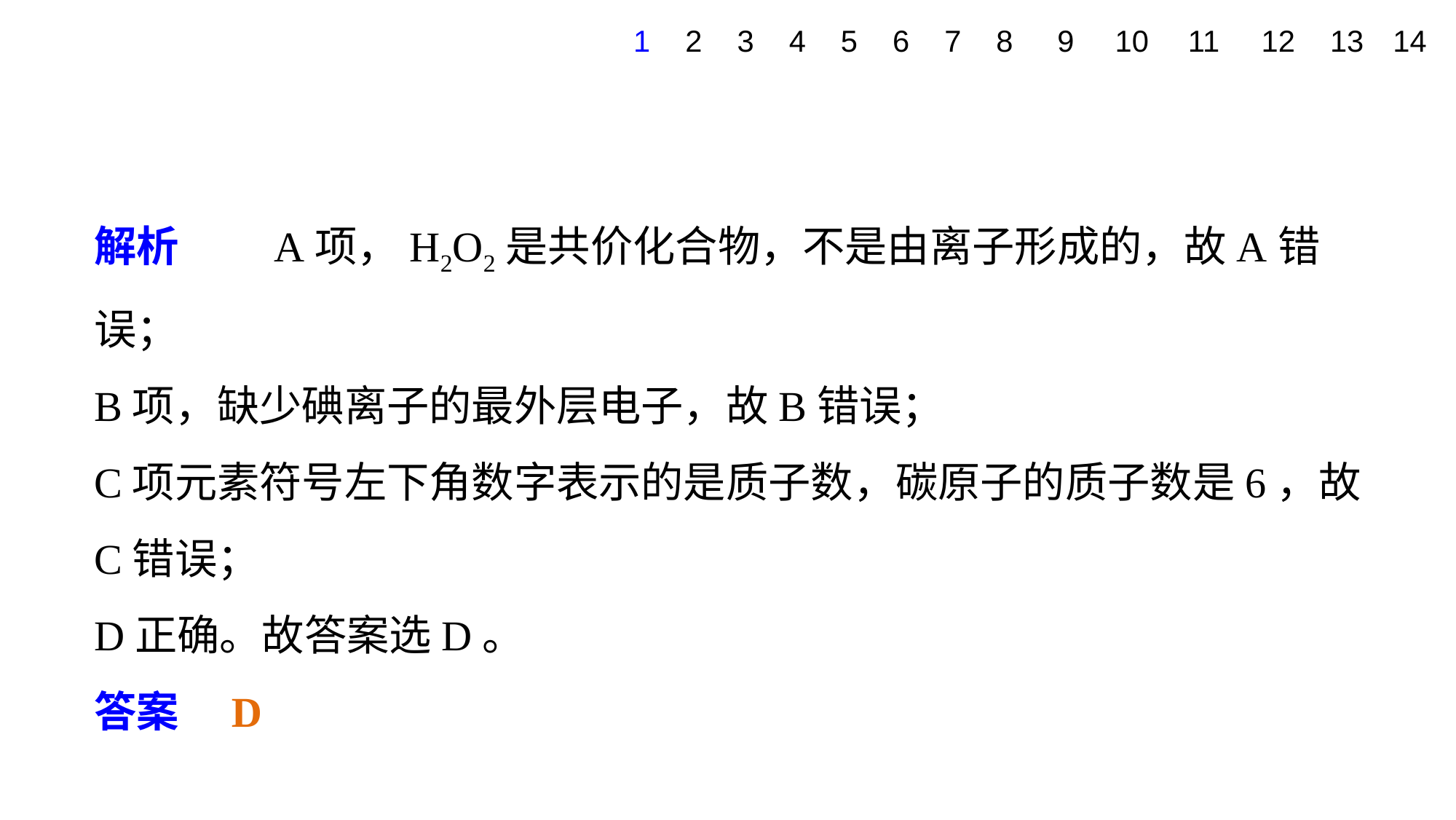

1
2
3
4
5
6
7
8
9
10
11
12
13
14
解析　　A项，H2O2是共价化合物，不是由离子形成的，故A错误；
B项，缺少碘离子的最外层电子，故B错误；
C项元素符号左下角数字表示的是质子数，碳原子的质子数是6，故C错误；
D正确。故答案选D。
答案　D